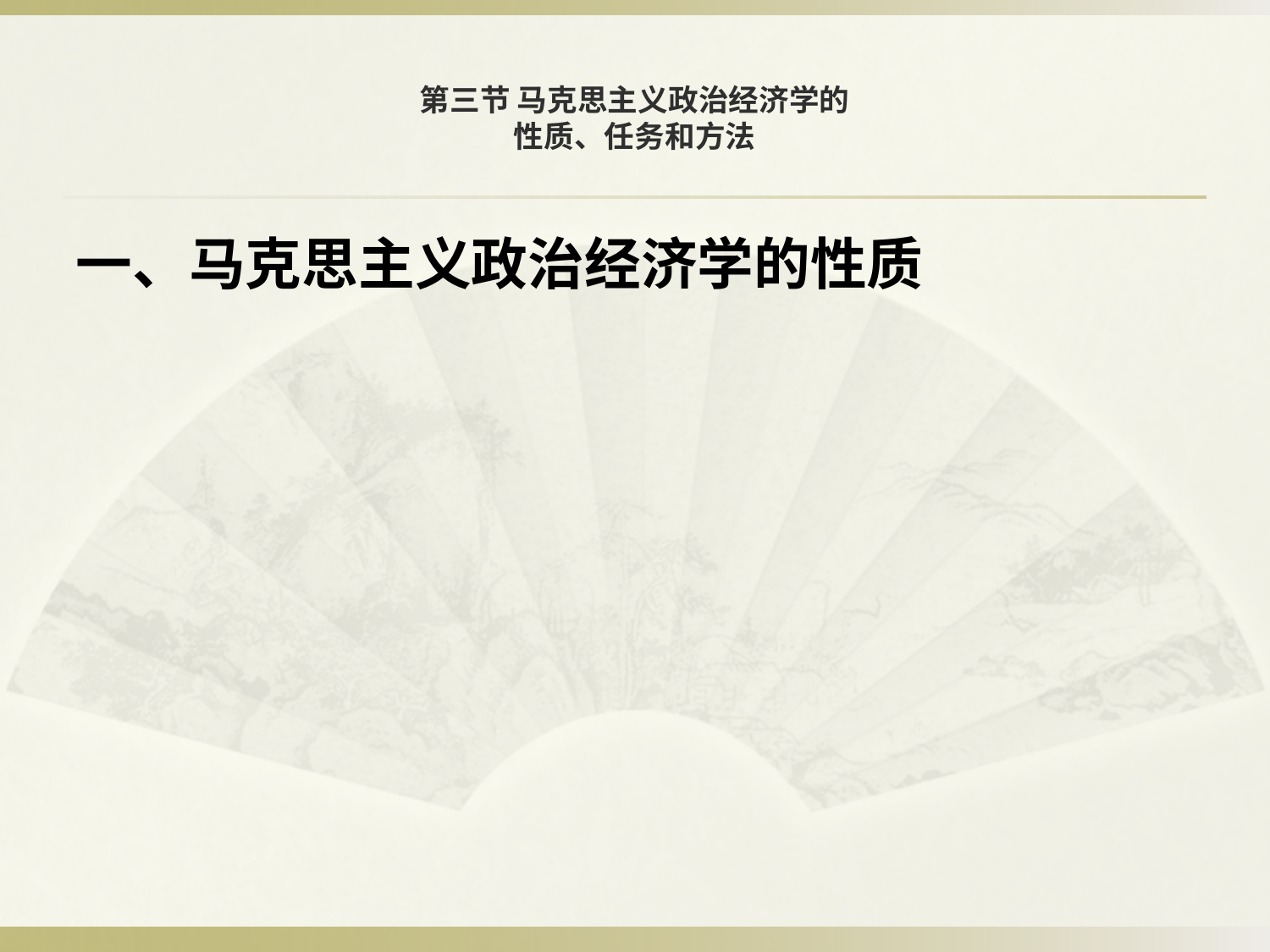

# 第三节 马克思主义政治经济学的 性质、任务和方法
一、马克思主义政治经济学的性质